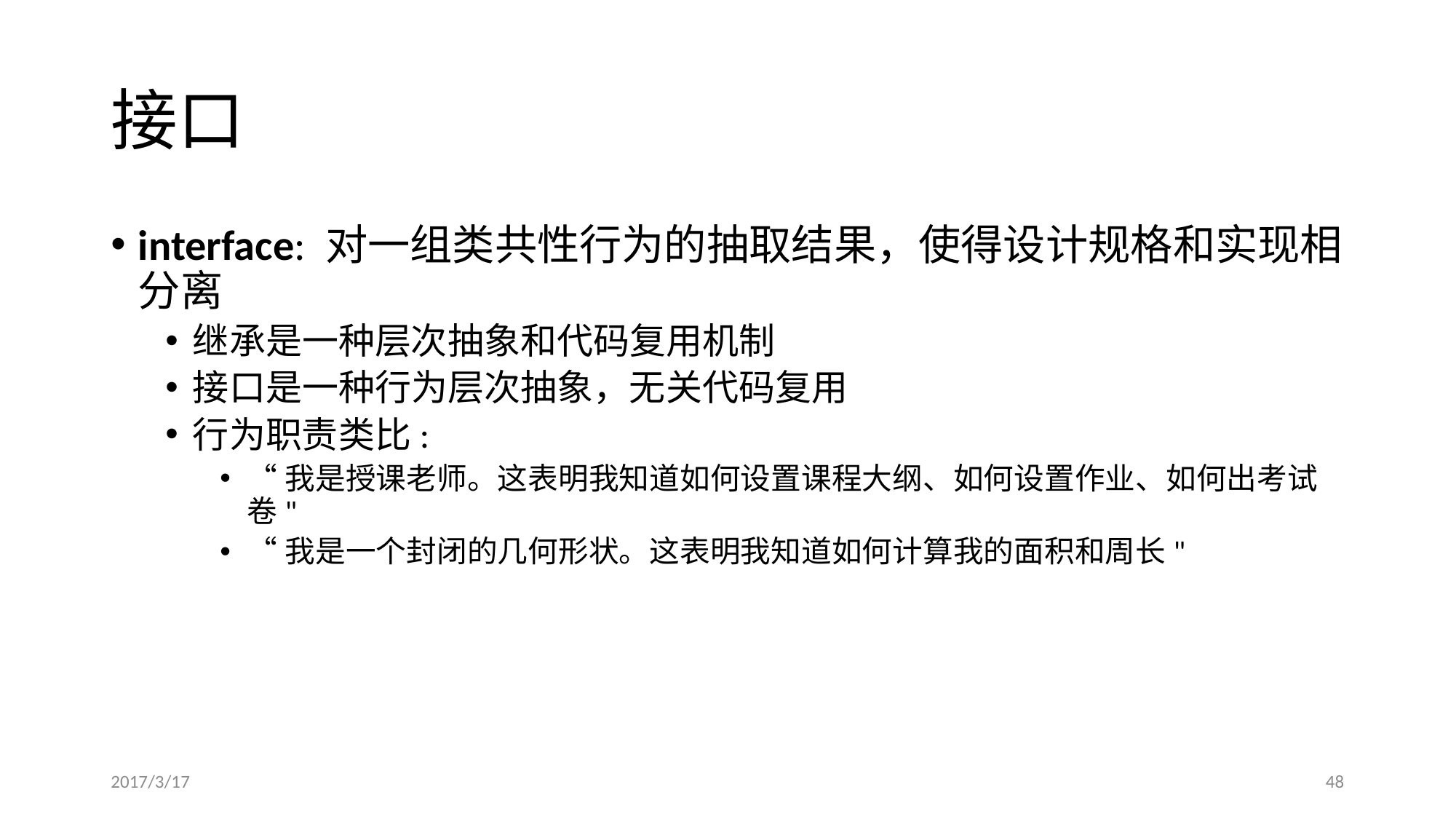

# 接口
interface: 对一组类共性行为的抽取结果，使得设计规格和实现相分离
继承是一种层次抽象和代码复用机制
接口是一种行为层次抽象，无关代码复用
行为职责类比:
“我是授课老师。这表明我知道如何设置课程大纲、如何设置作业、如何出考试卷"
“我是一个封闭的几何形状。这表明我知道如何计算我的面积和周长"
2017/3/17
48